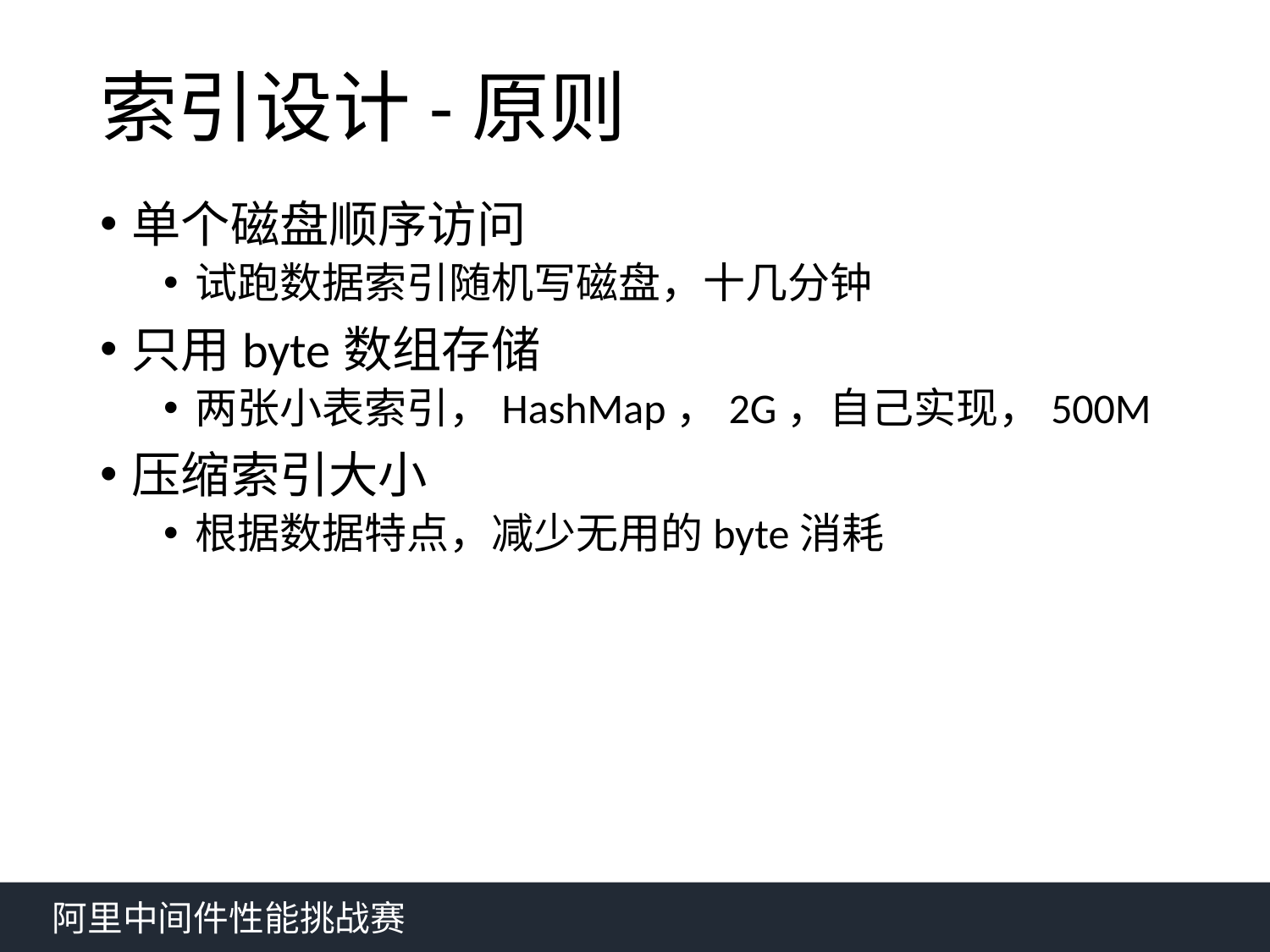

# 索引设计-原则
单个磁盘顺序访问
试跑数据索引随机写磁盘，十几分钟
只用byte数组存储
两张小表索引，HashMap，2G，自己实现，500M
压缩索引大小
根据数据特点，减少无用的byte消耗